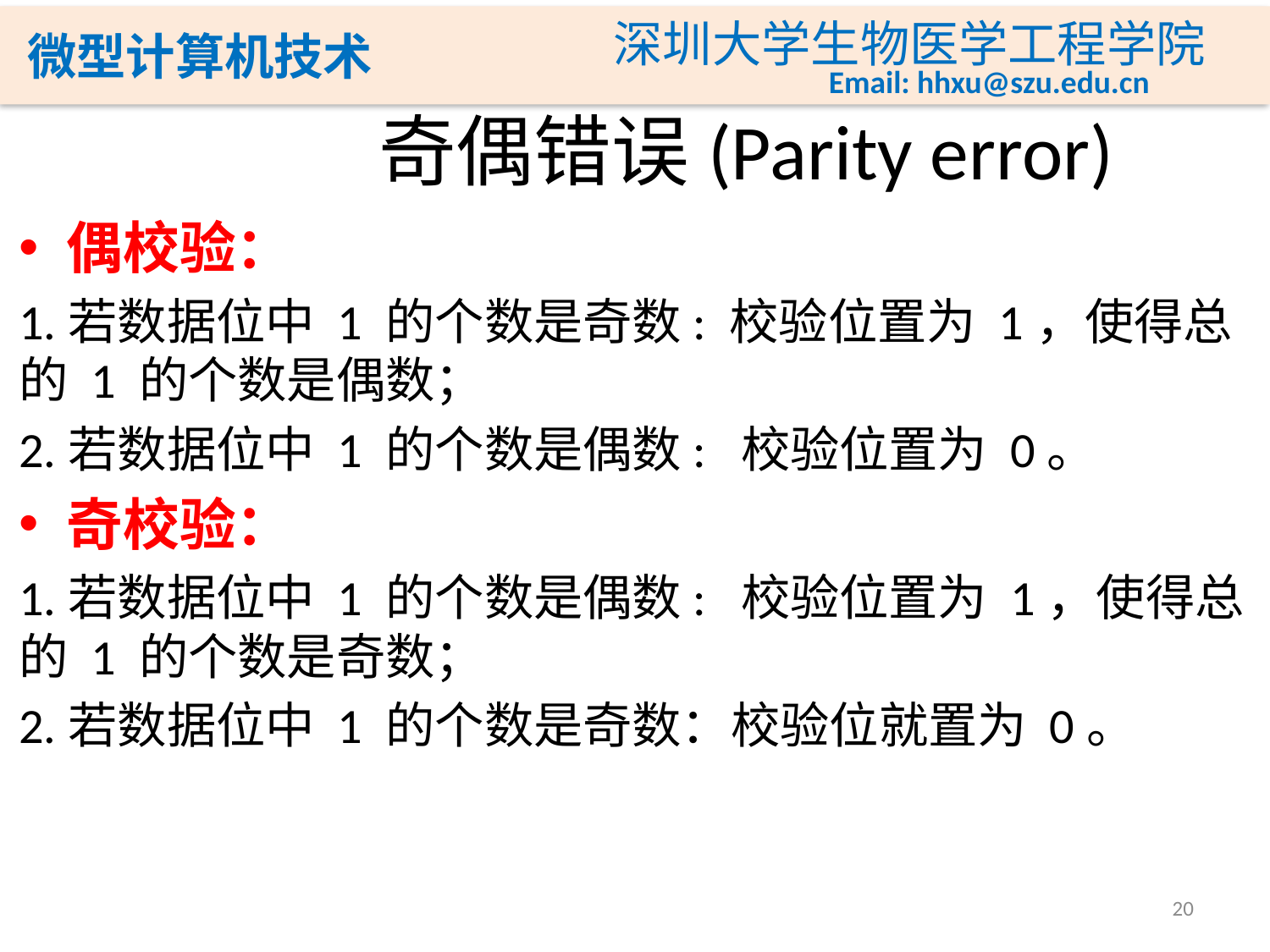

奇偶错误(Parity error)
偶校验：
1.若数据位中 1 的个数是奇数: 校验位置为 1，使得总的 1 的个数是偶数；
2.若数据位中 1 的个数是偶数:  校验位置为 0。
奇校验：
1.若数据位中 1 的个数是偶数:  校验位置为 1，使得总的 1 的个数是奇数；
2.若数据位中 1 的个数是奇数：校验位就置为 0。
20